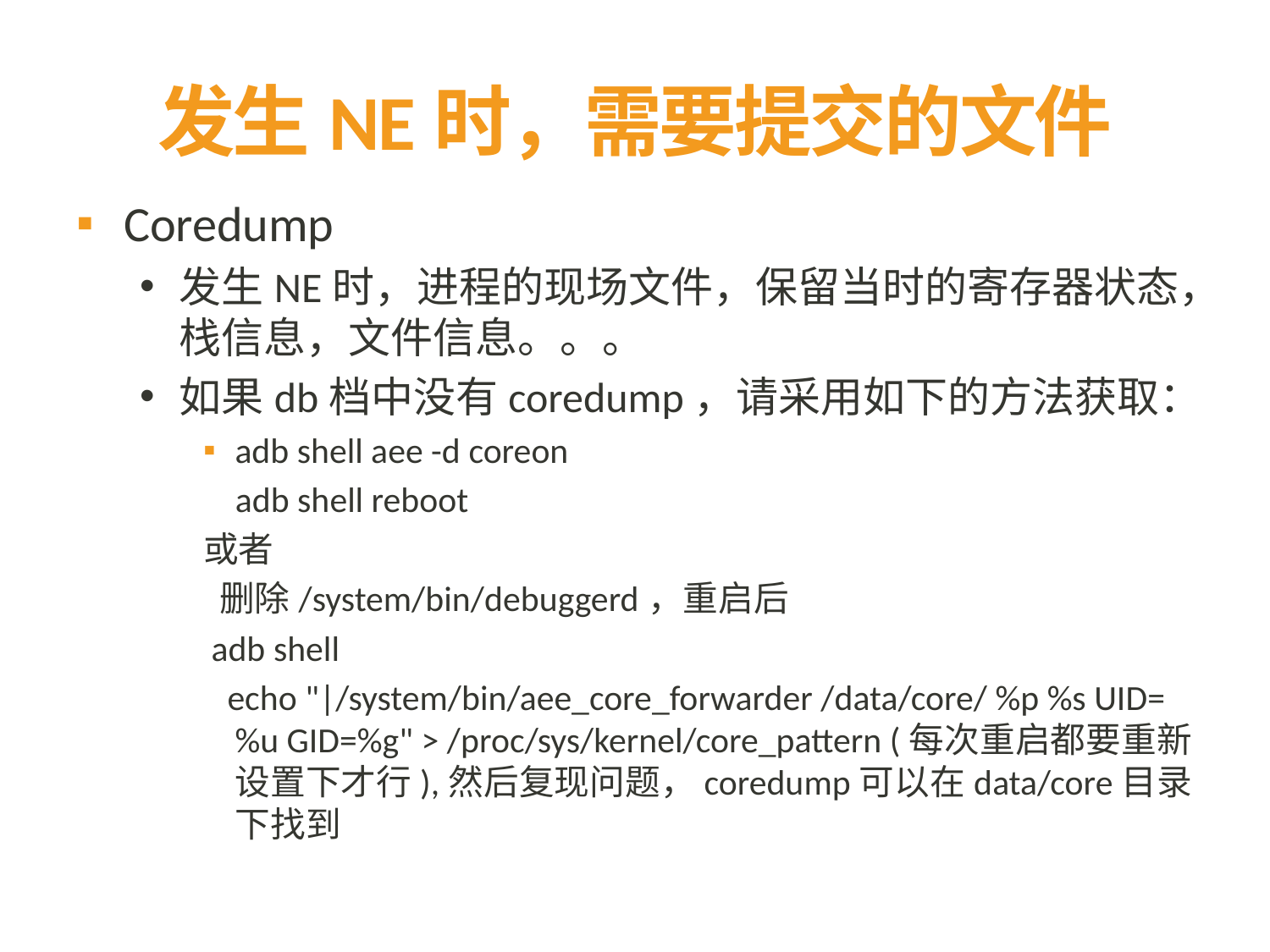

# 发生NE时，需要提交的文件
Coredump
发生NE时，进程的现场文件，保留当时的寄存器状态，栈信息，文件信息。。。
如果db档中没有coredump，请采用如下的方法获取：
adb shell aee -d coreon
    adb shell reboot
或者
 删除/system/bin/debuggerd，重启后
 adb shell
   echo "|/system/bin/aee_core_forwarder /data/core/ %p %s UID=%u GID=%g" > /proc/sys/kernel/core_pattern (每次重启都要重新设置下才行),然后复现问题，coredump可以在data/core目录下找到